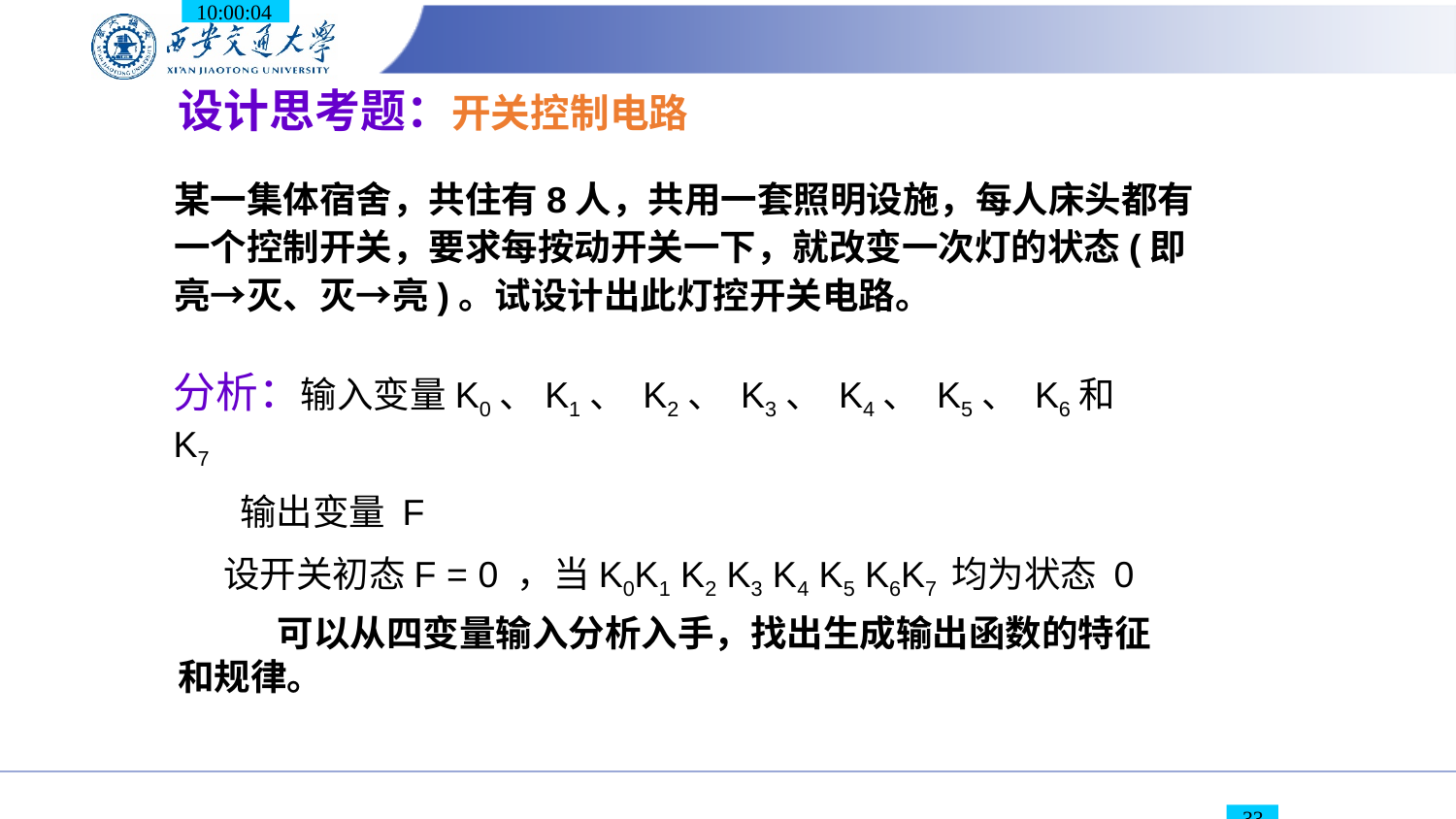

10:00:04
设计思考题：开关控制电路
# 某一集体宿舍，共住有8人，共用一套照明设施，每人床头都有一个控制开关，要求每按动开关一下，就改变一次灯的状态(即亮→灭、灭→亮)。试设计出此灯控开关电路。
分析：输入变量K0、K1、 K2、 K3、 K4、 K5、 K6和 K7
       输出变量 F
     设开关初态F = 0 ，当K0K1 K2 K3 K4 K5 K6K7 均为状态 0
可以从四变量输入分析入手，找出生成输出函数的特征和规律。
33